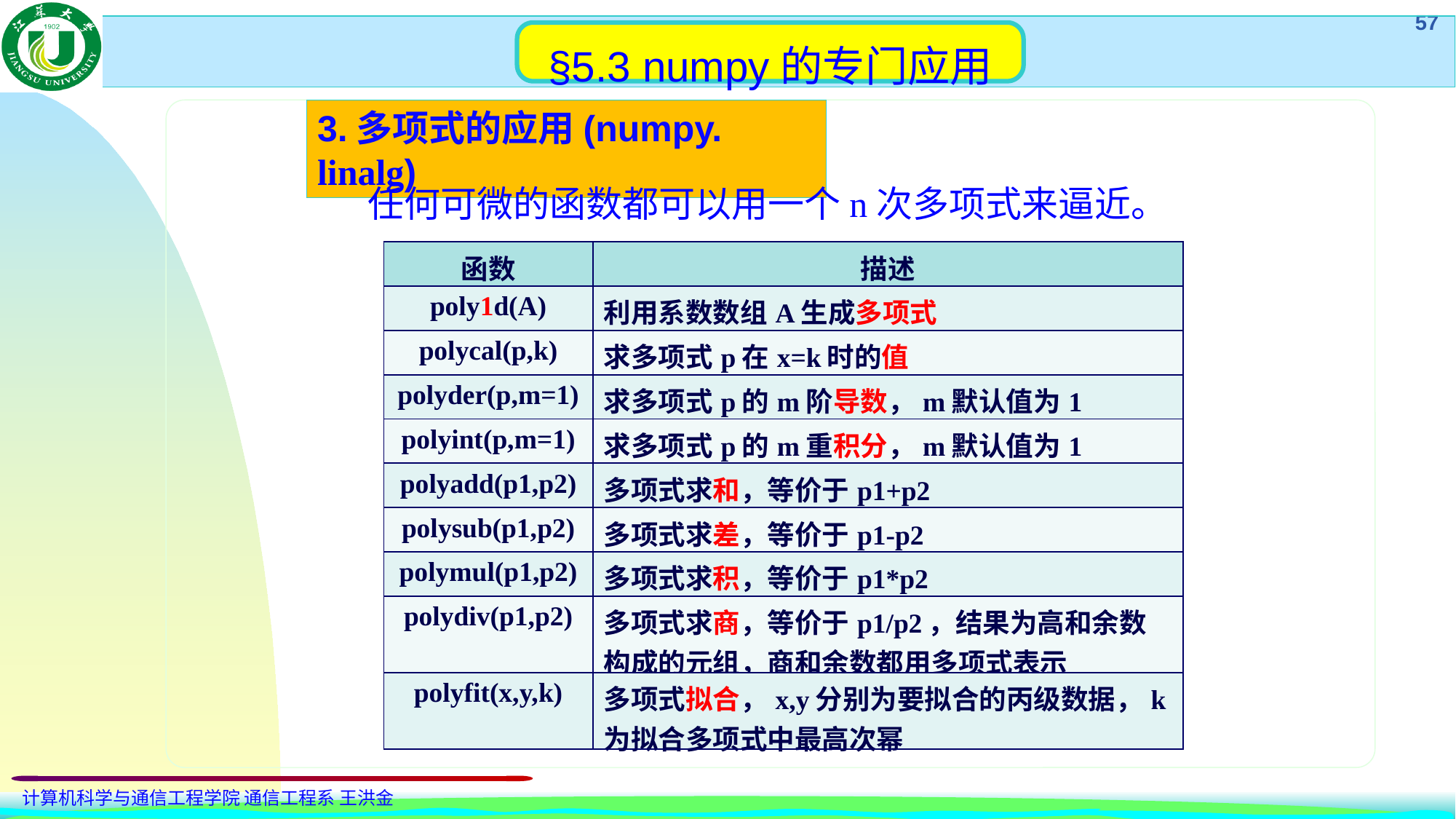

§5.3 numpy的专门应用
3.多项式的应用(numpy. linalg)
   任何可微的函数都可以用一个n次多项式来逼近。
| 函数 | 描述 |
| --- | --- |
| poly1d(A) | 利用系数数组A生成多项式 |
| polycal(p,k) | 求多项式p在x=k时的值 |
| polyder(p,m=1) | 求多项式p的m阶导数，m默认值为1 |
| polyint(p,m=1) | 求多项式p的m重积分，m默认值为1 |
| polyadd(p1,p2) | 多项式求和，等价于p1+p2 |
| polysub(p1,p2) | 多项式求差，等价于p1-p2 |
| polymul(p1,p2) | 多项式求积，等价于p1\*p2 |
| polydiv(p1,p2) | 多项式求商，等价于p1/p2，结果为高和余数构成的元组，商和余数都用多项式表示 |
| polyfit(x,y,k) | 多项式拟合，x,y分别为要拟合的丙级数据，k为拟合多项式中最高次幂 |